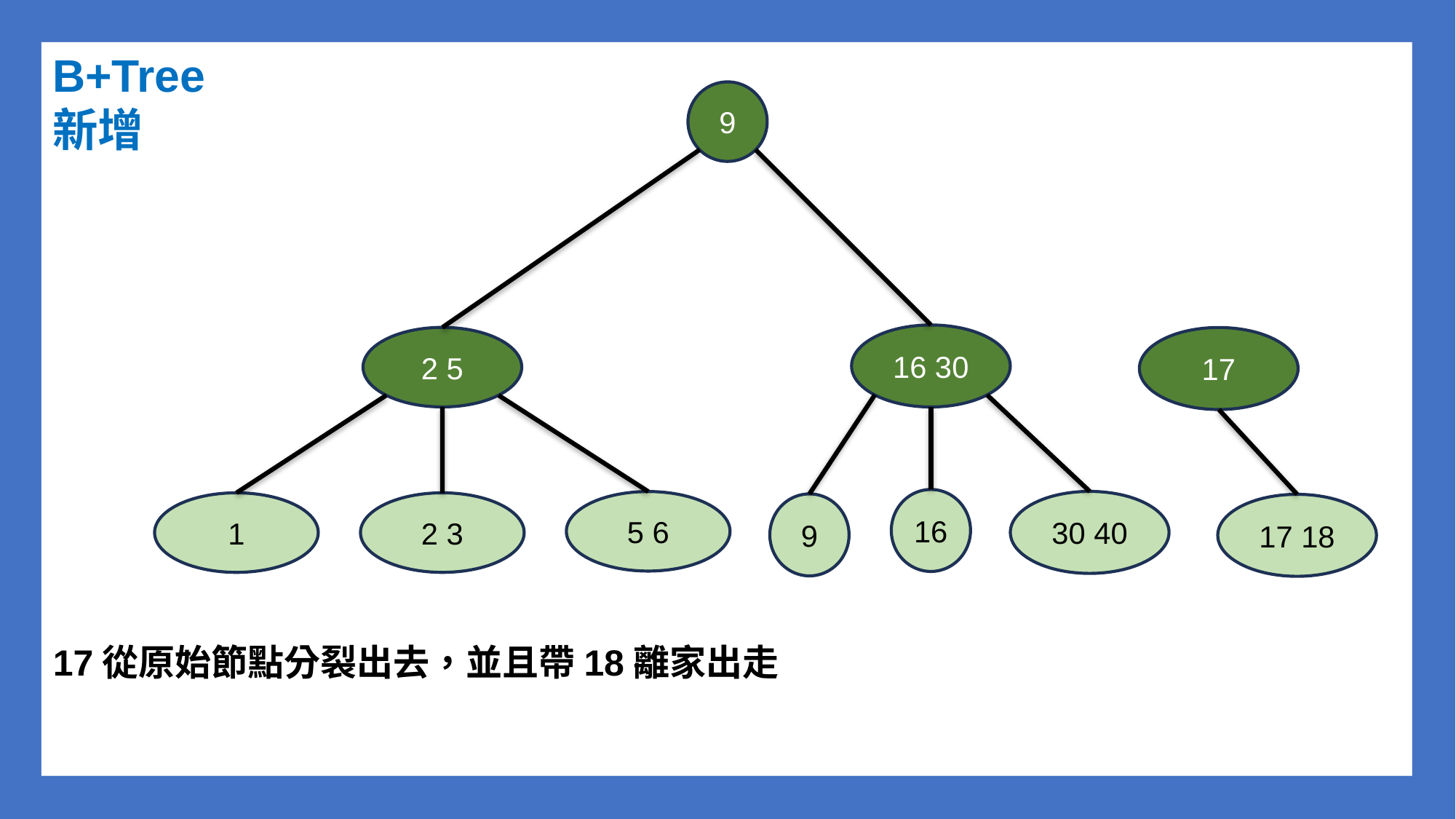

B+Tree
新增
9
16 30
2 5
17
16
30 40
5 6
2 3
1
9
17 18
17從原始節點分裂出去，並且帶18離家出走